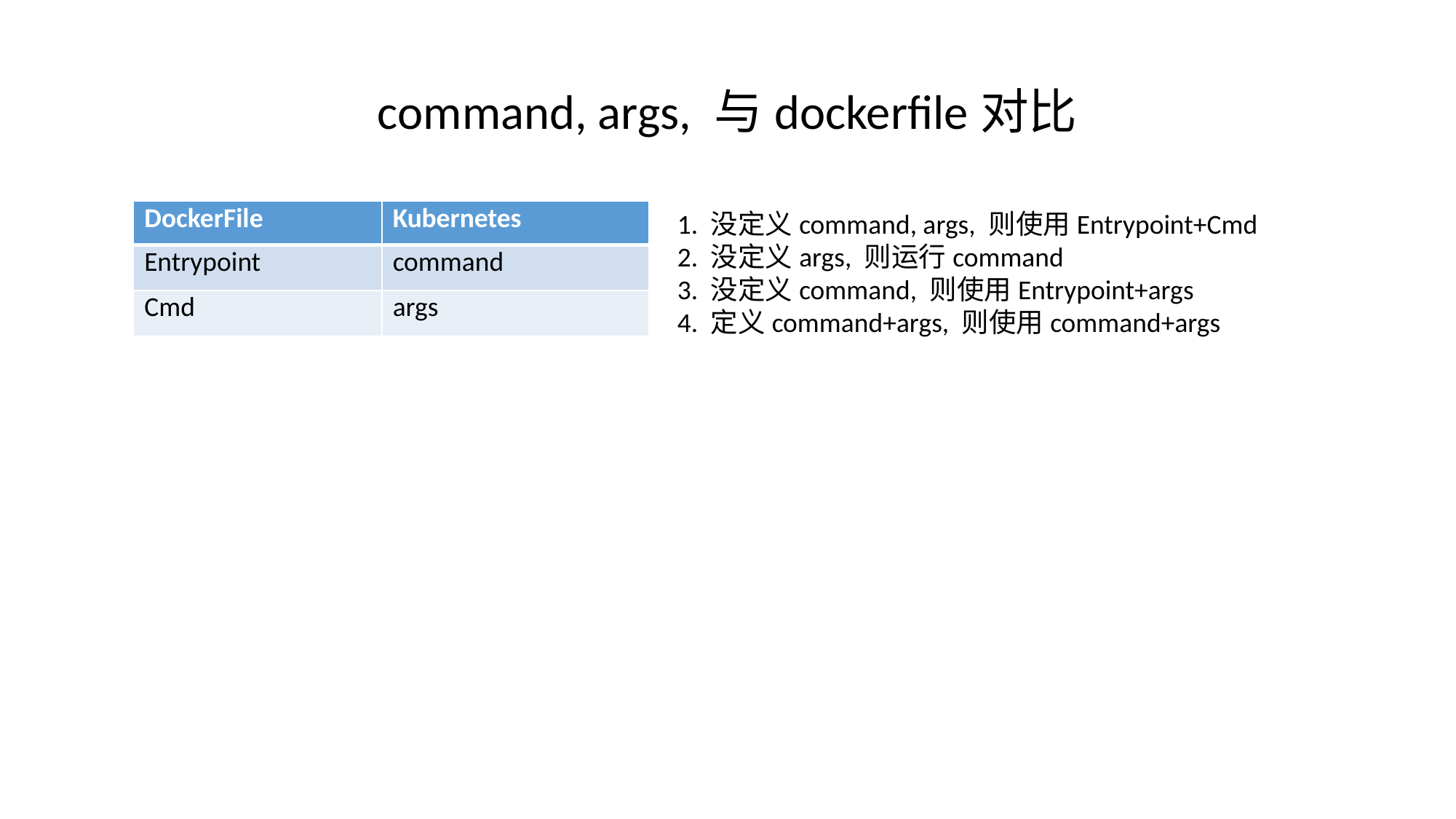

command, args, 与dockerfile对比
| DockerFile | Kubernetes |
| --- | --- |
| Entrypoint | command |
| Cmd | args |
1. 没定义command, args, 则使用Entrypoint+Cmd
2. 没定义args, 则运行command
3. 没定义command, 则使用Entrypoint+args
4. 定义command+args, 则使用command+args